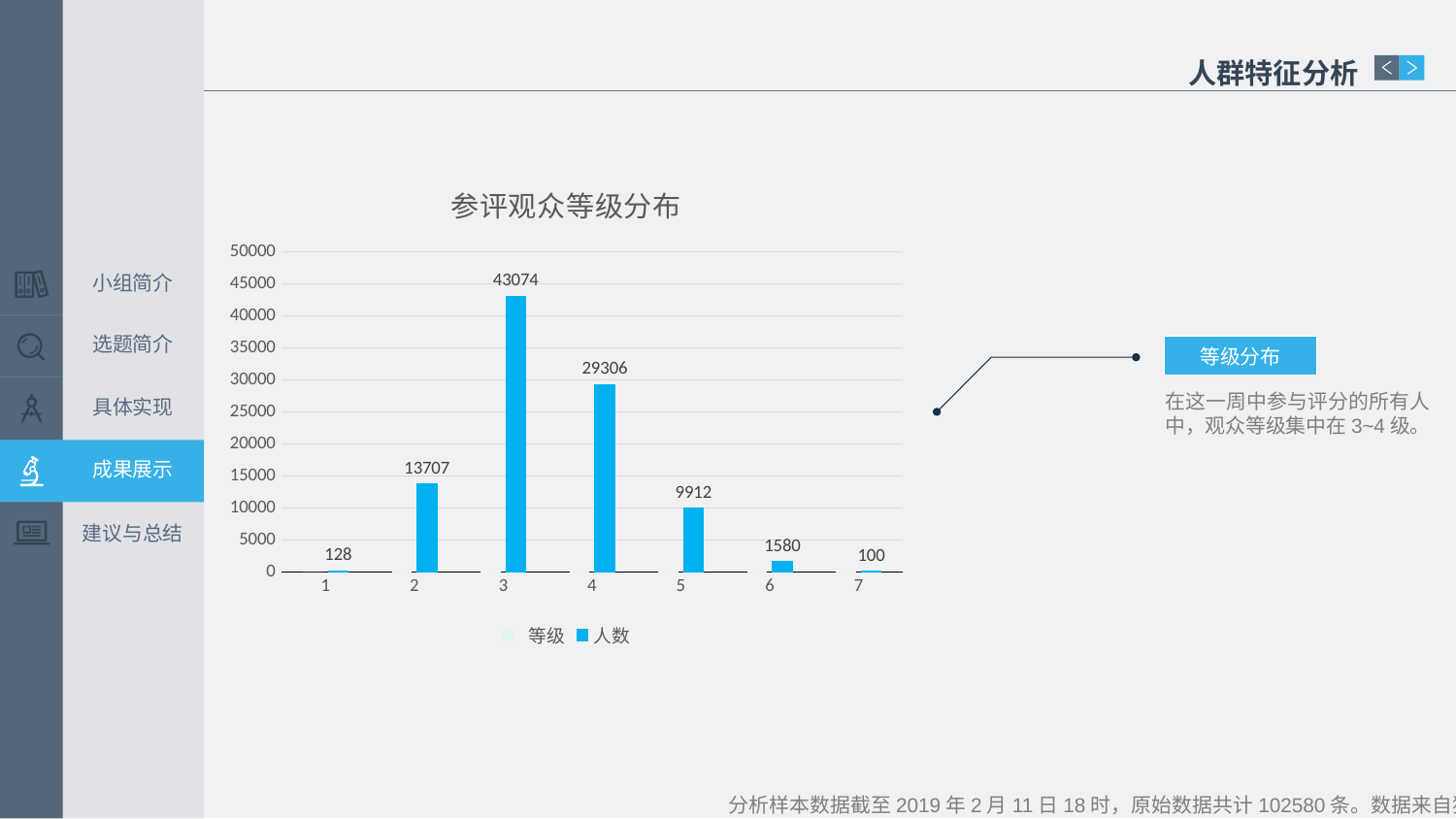

人群特征分析

### Chart: 参评观众等级分布

| Category |  等级 | 人数 |
|---|---|---|
小组简介

选题简介

等级分布

在这一周中参与评分的所有人中，观众等级集中在3~4级。
具体实现

成果展示

建议与总结

分析样本数据截至2019年2月11日18时，原始数据共计102580条。数据来自猫眼。